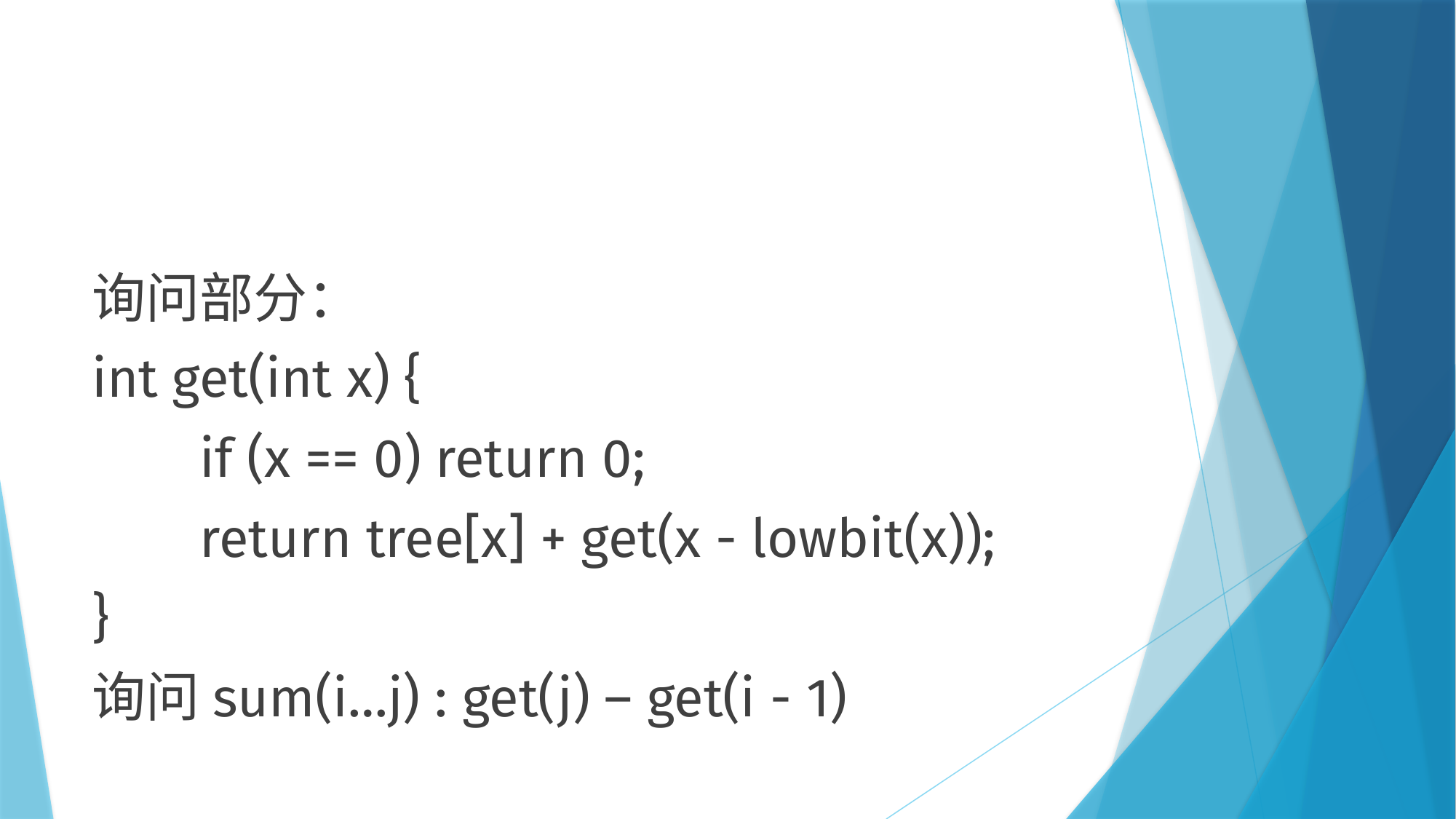

#
询问部分：
int get(int x) {
		if (x == 0) return 0;
		return tree[x] + get(x - lowbit(x));
}
询问sum(i…j) : get(j) – get(i - 1)